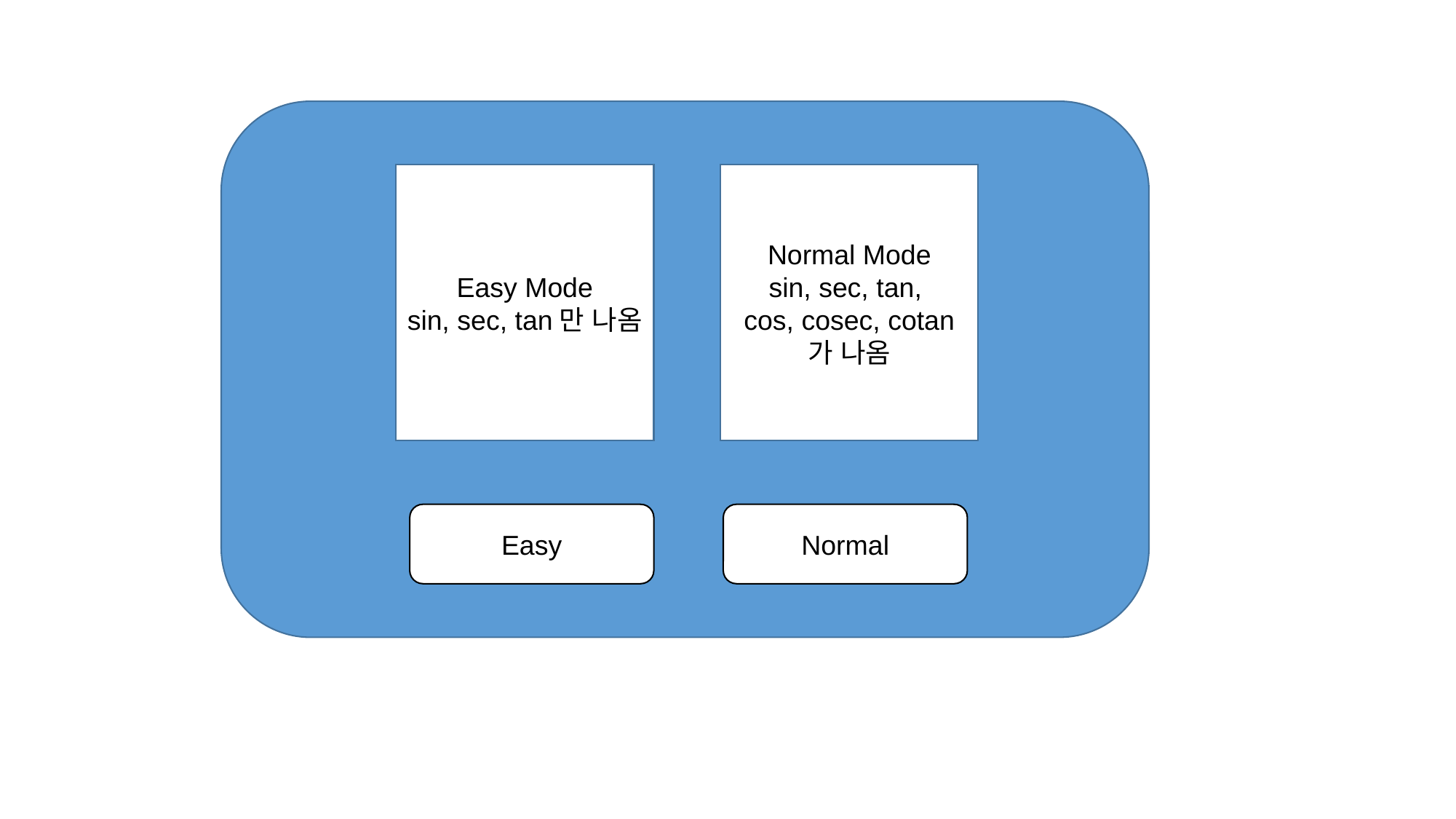

Easy Mode
sin, sec, tan만 나옴
Normal Mode
sin, sec, tan,
cos, cosec, cotan
가 나옴
Easy
Normal